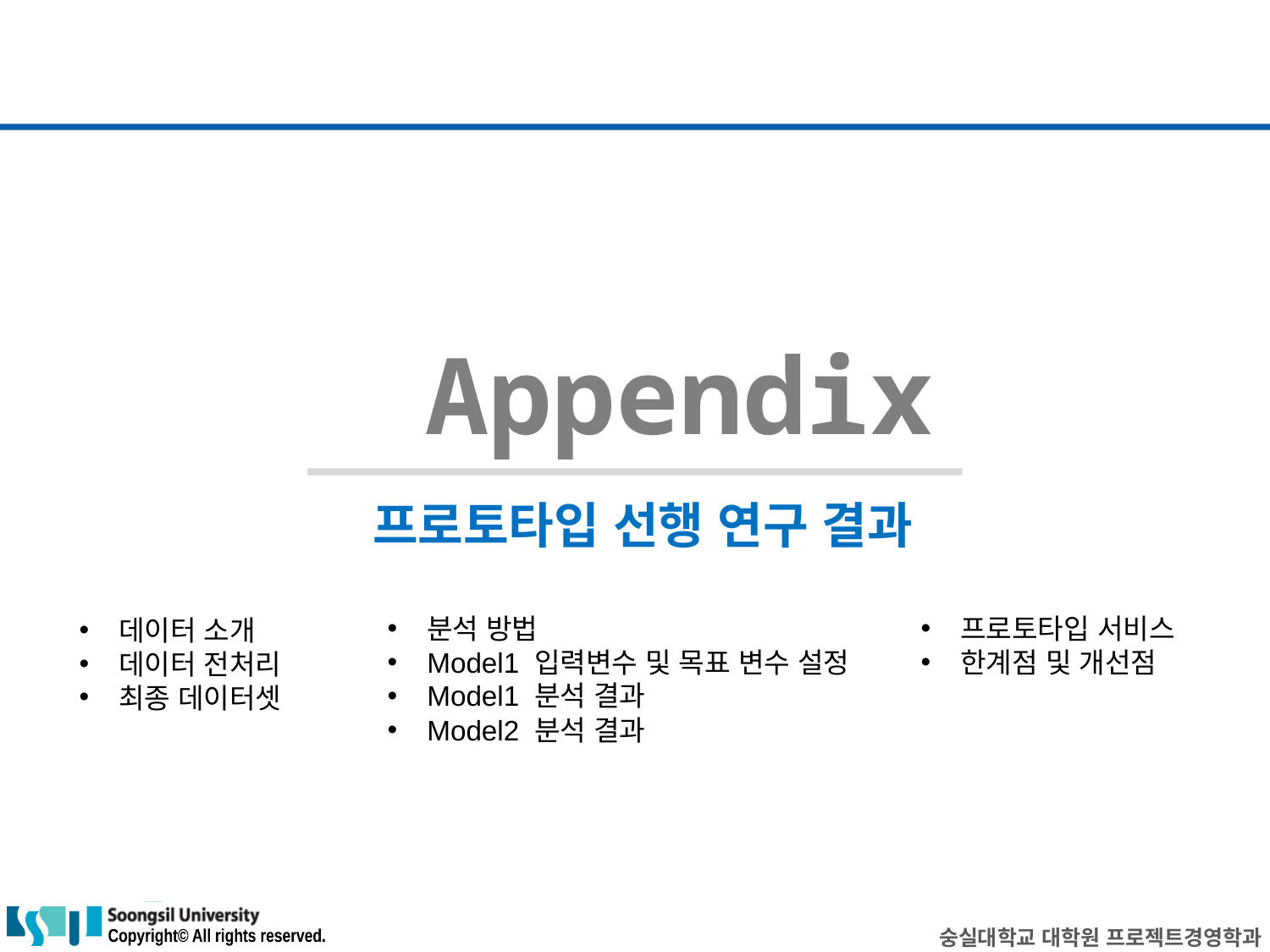

Appendix

프로토타입 선행 연구 결과
분석 방법
Model1 입력변수 및 목표 변수 설정
Model1 분석 결과
Model2 분석 결과
프로토타입 서비스
한계점 및 개선점
데이터 소개
데이터 전처리
최종 데이터셋